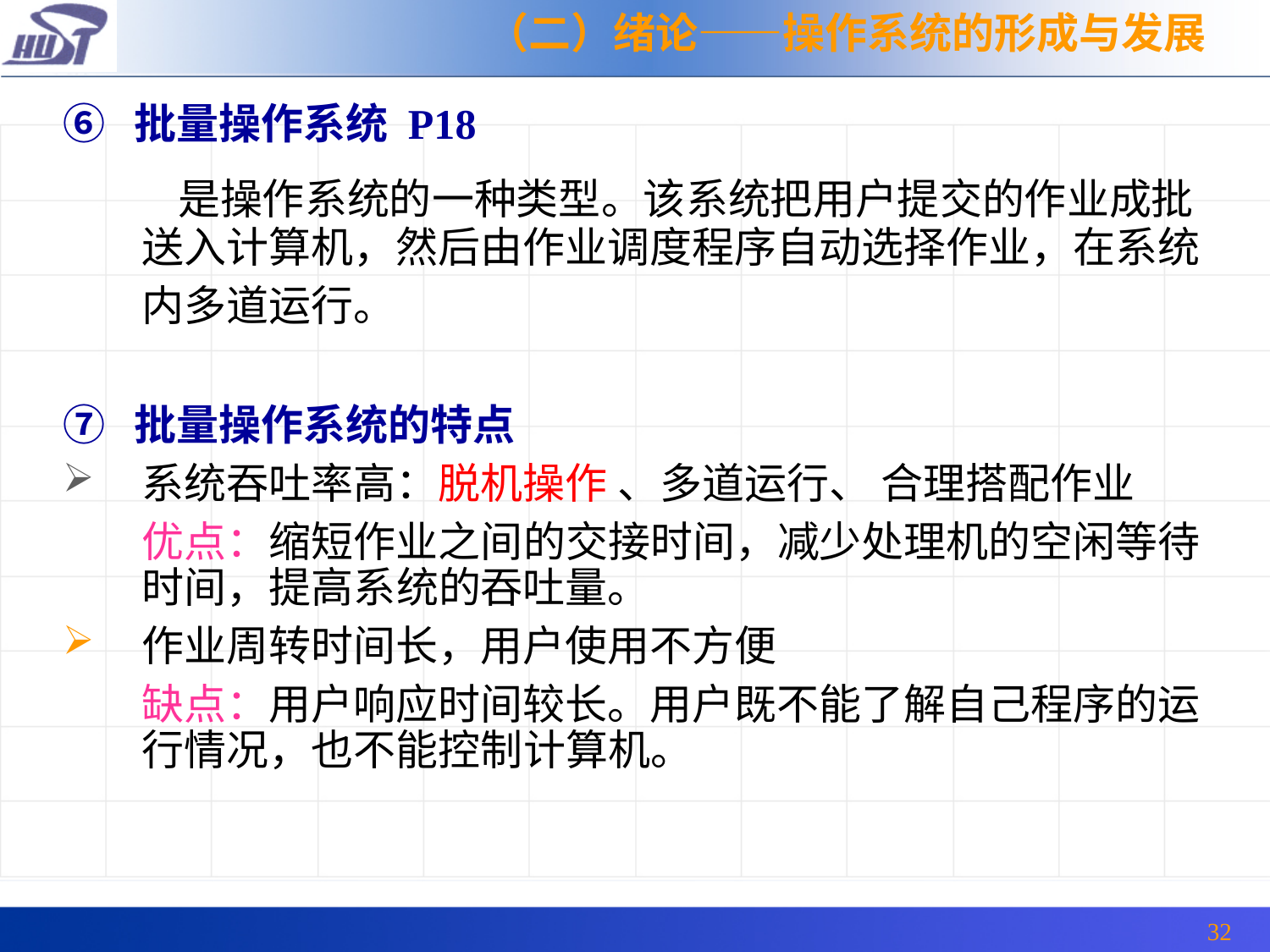

（二）绪论——操作系统的形成与发展
⑥  批量操作系统 P18
        是操作系统的一种类型。该系统把用户提交的作业成批送入计算机，然后由作业调度程序自动选择作业，在系统内多道运行。

⑦  批量操作系统的特点
系统吞吐率高：脱机操作 、多道运行、 合理搭配作业
	优点：缩短作业之间的交接时间，减少处理机的空闲等待时间，提高系统的吞吐量。
作业周转时间长，用户使用不方便
	缺点：用户响应时间较长。用户既不能了解自己程序的运行情况，也不能控制计算机。
32